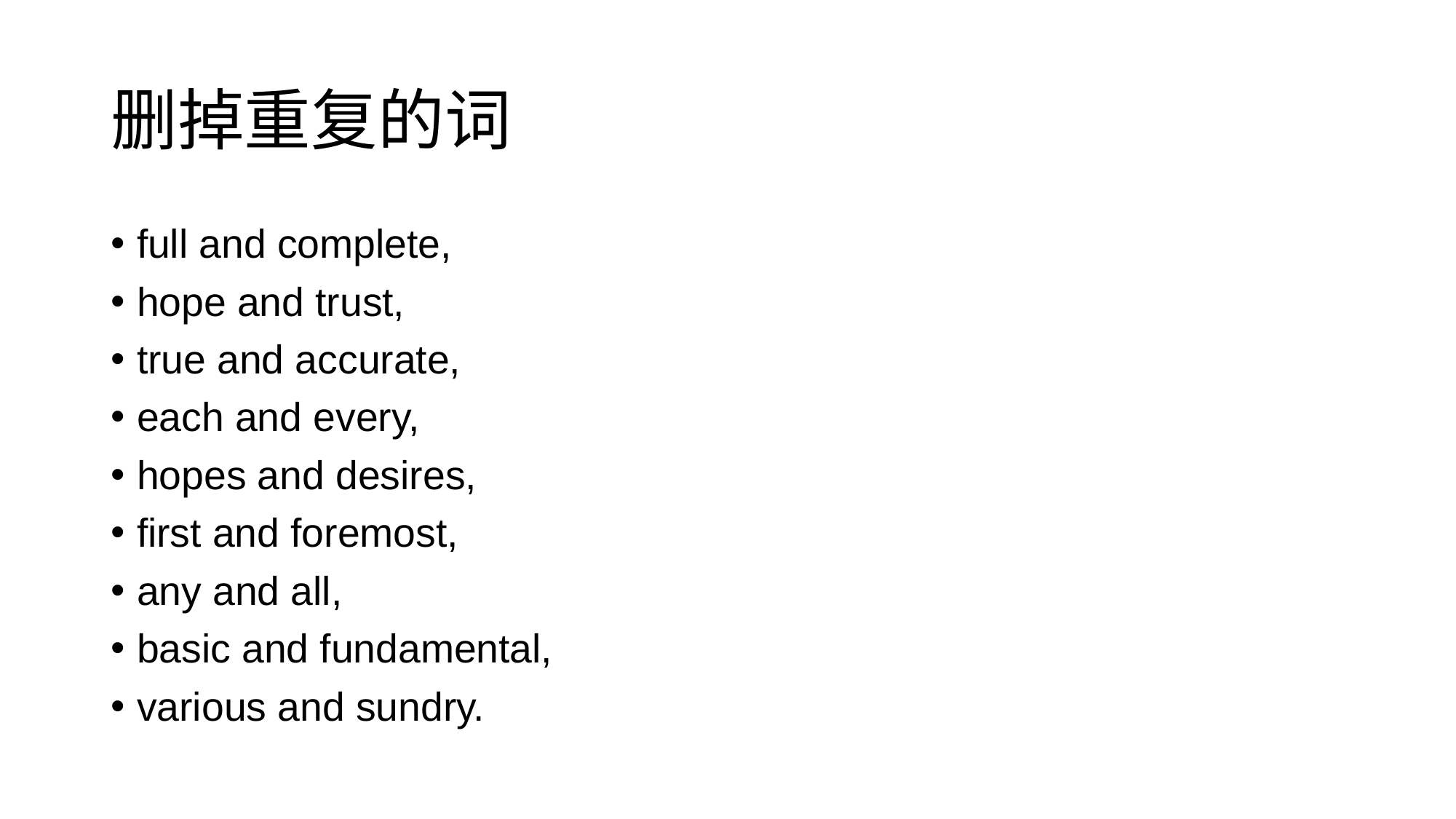

# 删掉重复的词
full and complete,
hope and trust,
true and accurate,
each and every,
hopes and desires,
first and foremost,
any and all,
basic and fundamental,
various and sundry.